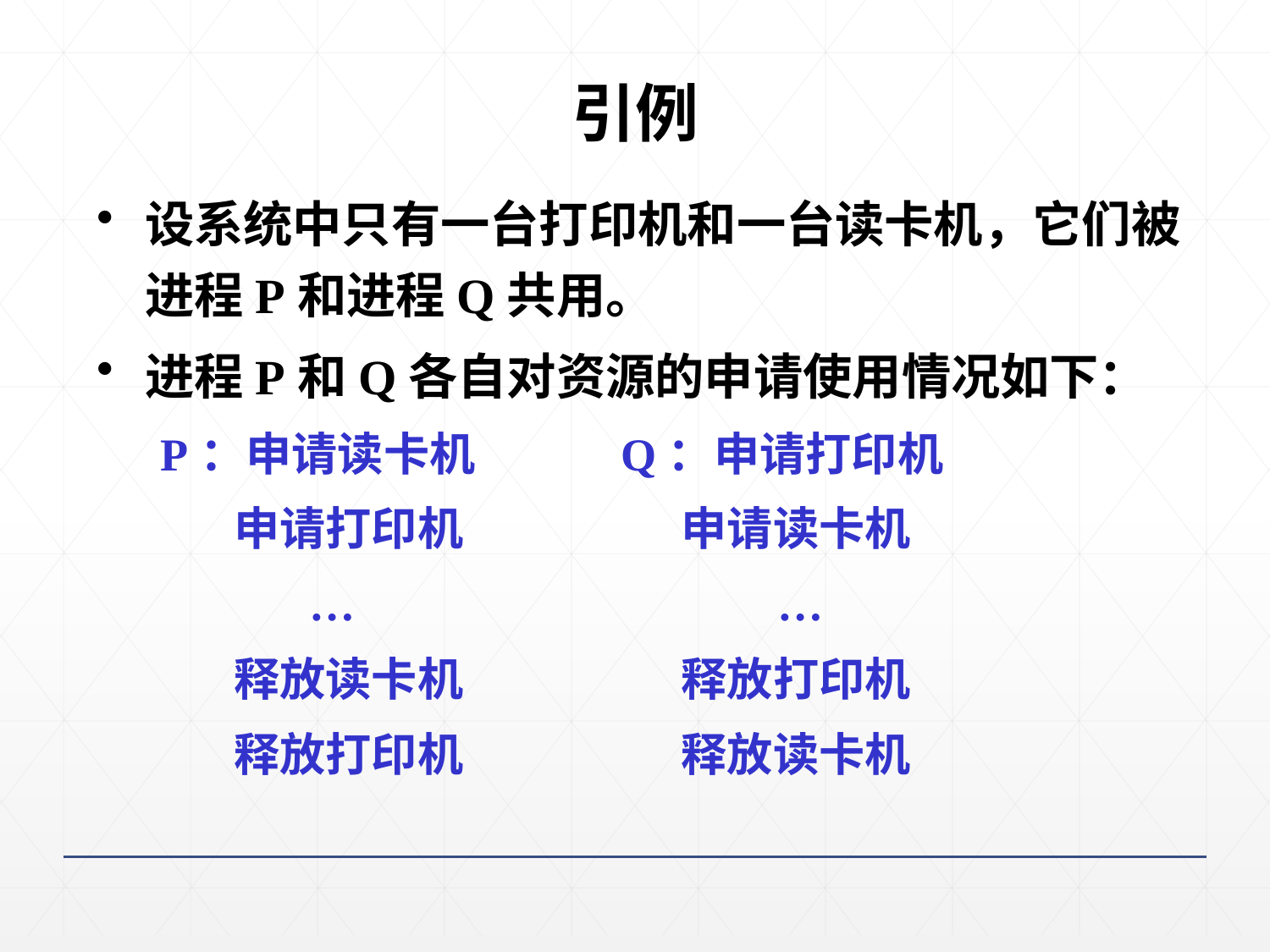

128
引例
设系统中只有一台打印机和一台读卡机，它们被进程P和进程Q共用。
进程P和Q各自对资源的申请使用情况如下：
P：申请读卡机             Q：申请打印机
      申请打印机                     申请读卡机
             …                                     …
      释放读卡机                     释放打印机
      释放打印机                     释放读卡机